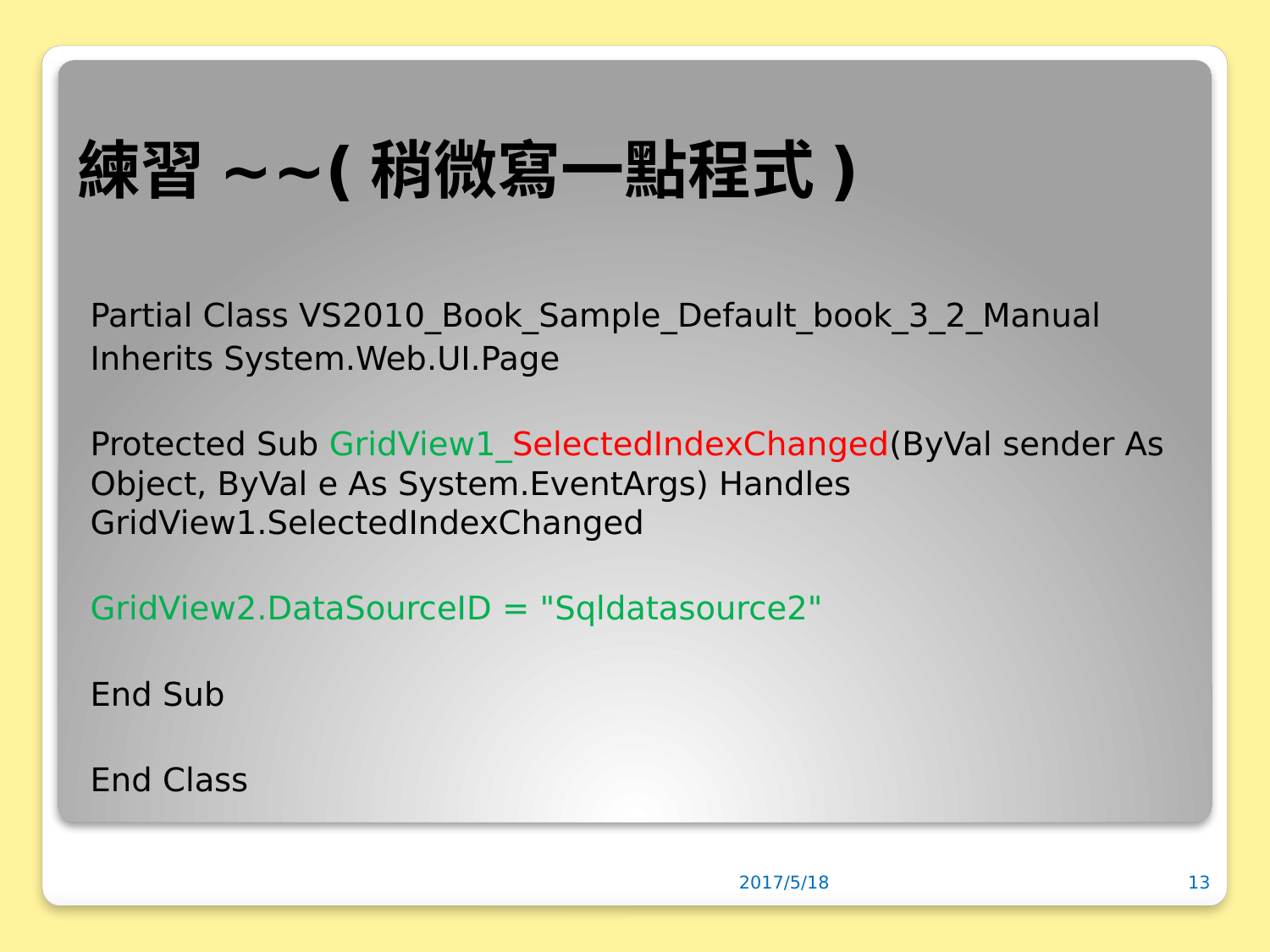

# 練習~~(稍微寫一點程式)

Partial Class VS2010_Book_Sample_Default_book_3_2_Manual
Inherits System.Web.UI.Page

Protected Sub GridView1_SelectedIndexChanged(ByVal sender As Object, ByVal e As System.EventArgs) Handles GridView1.SelectedIndexChanged

GridView2.DataSourceID = "Sqldatasource2"

End Sub

End Class

2017/5/18
13